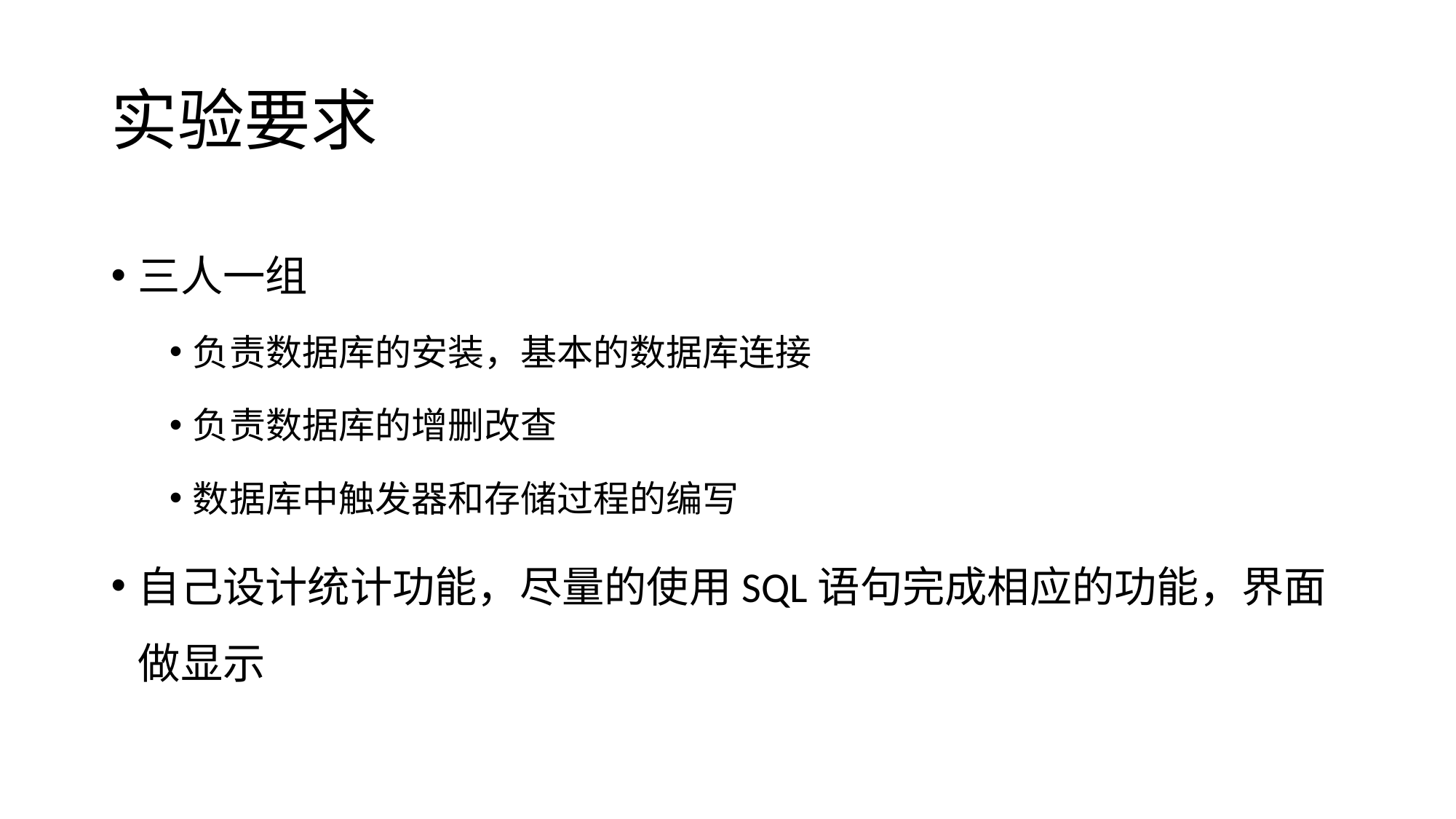

# 实验要求
三人一组
负责数据库的安装，基本的数据库连接
负责数据库的增删改查
数据库中触发器和存储过程的编写
自己设计统计功能，尽量的使用SQL语句完成相应的功能，界面做显示